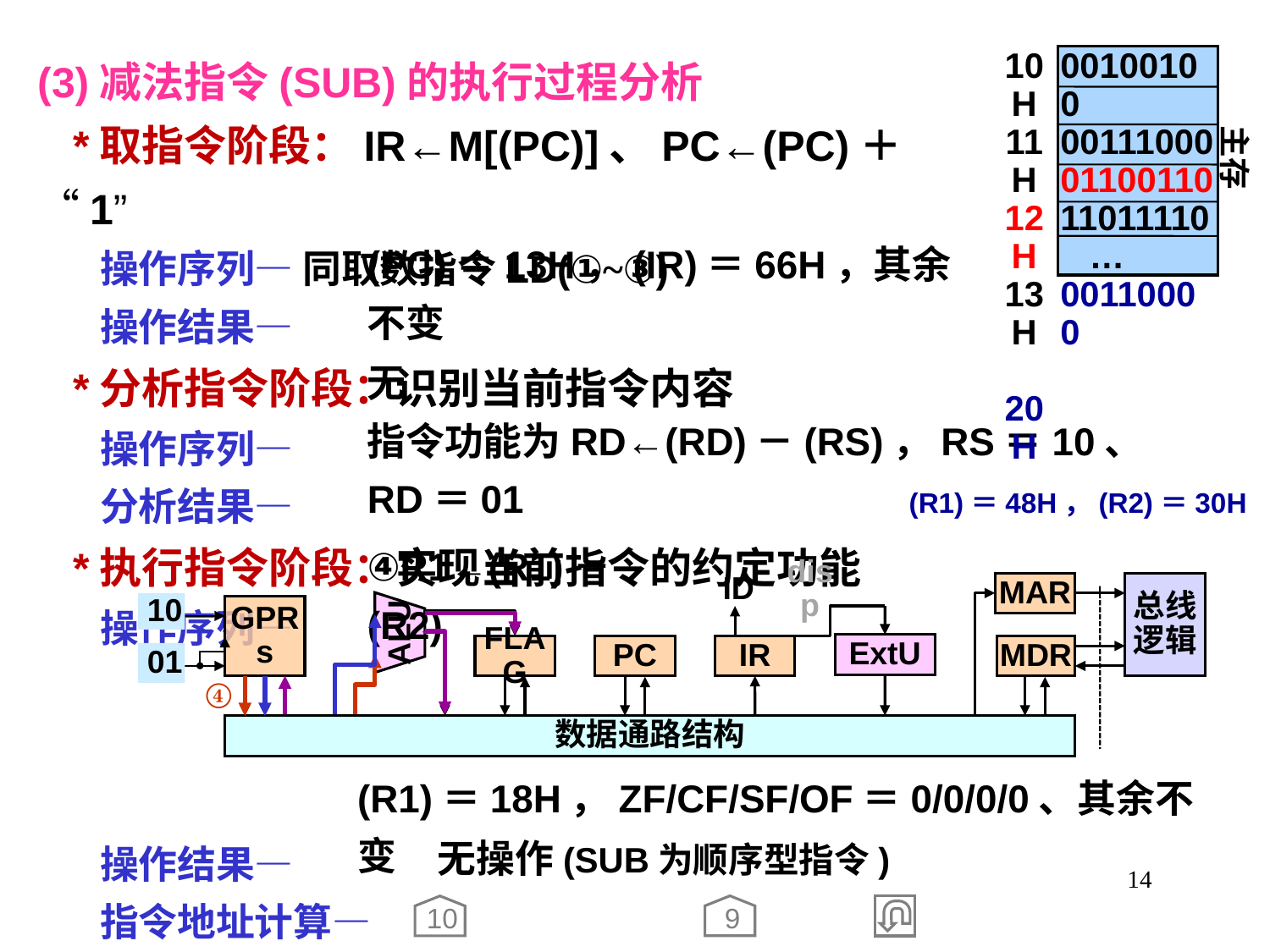

(3)减法指令(SUB)的执行过程分析
   *取指令阶段：IR←M[(PC)]、PC←(PC)＋“1”
      操作序列— 同取数指令LD(①~③)
      操作结果—
   *分析指令阶段：识别当前指令内容
      操作序列—
      分析结果—
   *执行指令阶段：实现当前指令的约定功能
      操作序列—

      操作结果—
      指令地址计算—
10H
11H
12H
13H

20H
00100100
00111000 01100110
11011110
   …
00110000

主存

(PC)＝13H，(IR)＝66H，其余不变
无
指令功能为RD←(RD)－(RS)，RS＝10、RD＝01
(R1)＝48H，(R2)＝30H
④R1←(R1)－(R2)
MAR
总线逻辑
ID
disp
GPRs
ALU
ExtU
PC
IR
MDR
FLAG
数据通路结构
10
01
④
(R1)＝18H，ZF/CF/SF/OF＝0/0/0/0、其余不变
无操作(SUB为顺序型指令)
14

9

10